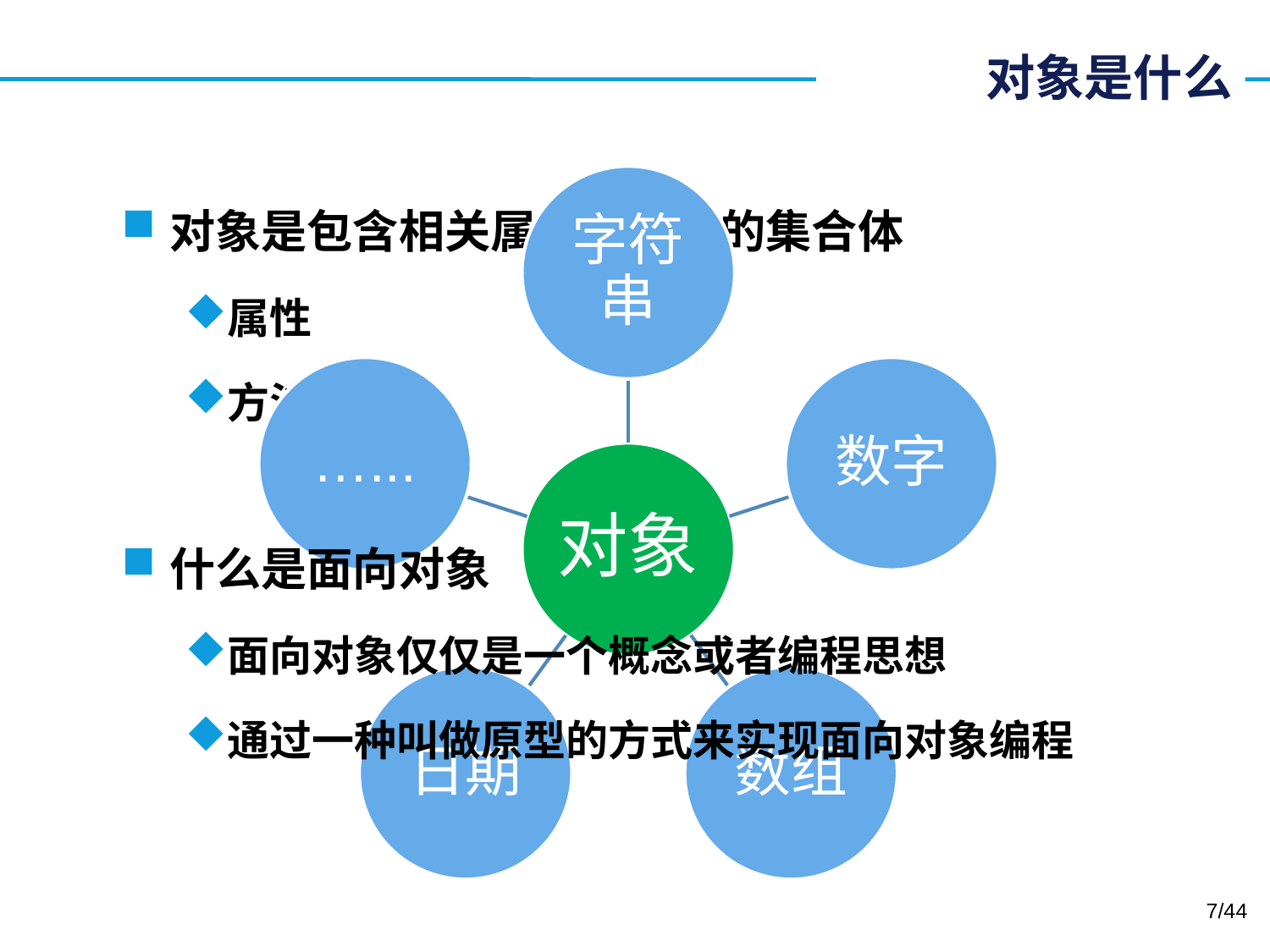

# 对象是什么

字符串

…...

数字

对象

日期

数组
对象是包含相关属性和方法的集合体
属性
方法
什么是面向对象
面向对象仅仅是一个概念或者编程思想
通过一种叫做原型的方式来实现面向对象编程
7/44